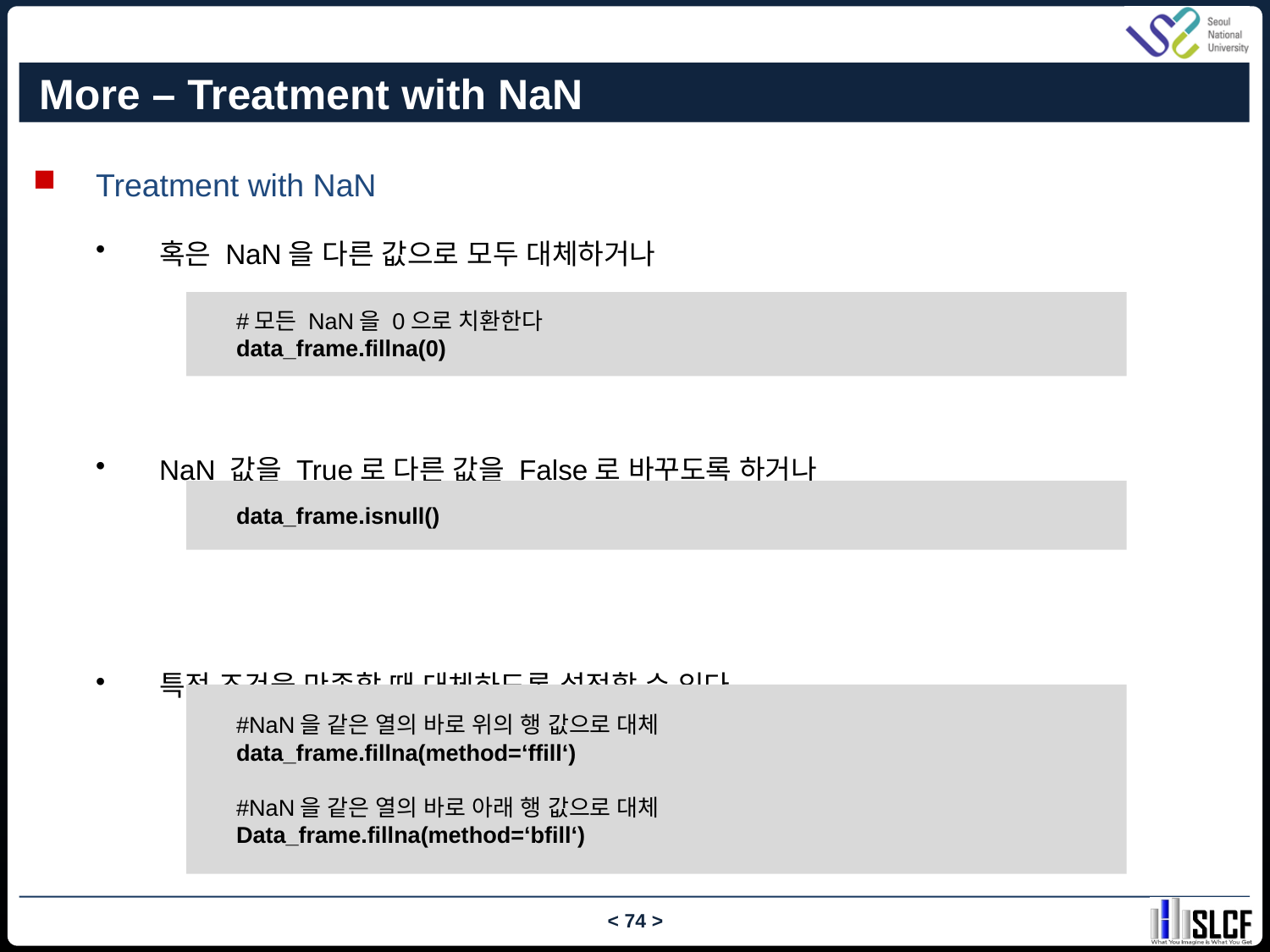

# More – Treatment with NaN
Treatment with NaN
혹은 NaN을 다른 값으로 모두 대체하거나

NaN 값을 True로 다른 값을 False로 바꾸도록 하거나

특정 조건을 만족할 때 대체하도록 설정할 수 있다.
#모든 NaN을 0으로 치환한다
data_frame.fillna(0)
data_frame.isnull()
#NaN을 같은 열의 바로 위의 행 값으로 대체
data_frame.fillna(method=‘ffill‘)

#NaN을 같은 열의 바로 아래 행 값으로 대체
Data_frame.fillna(method=‘bfill‘)